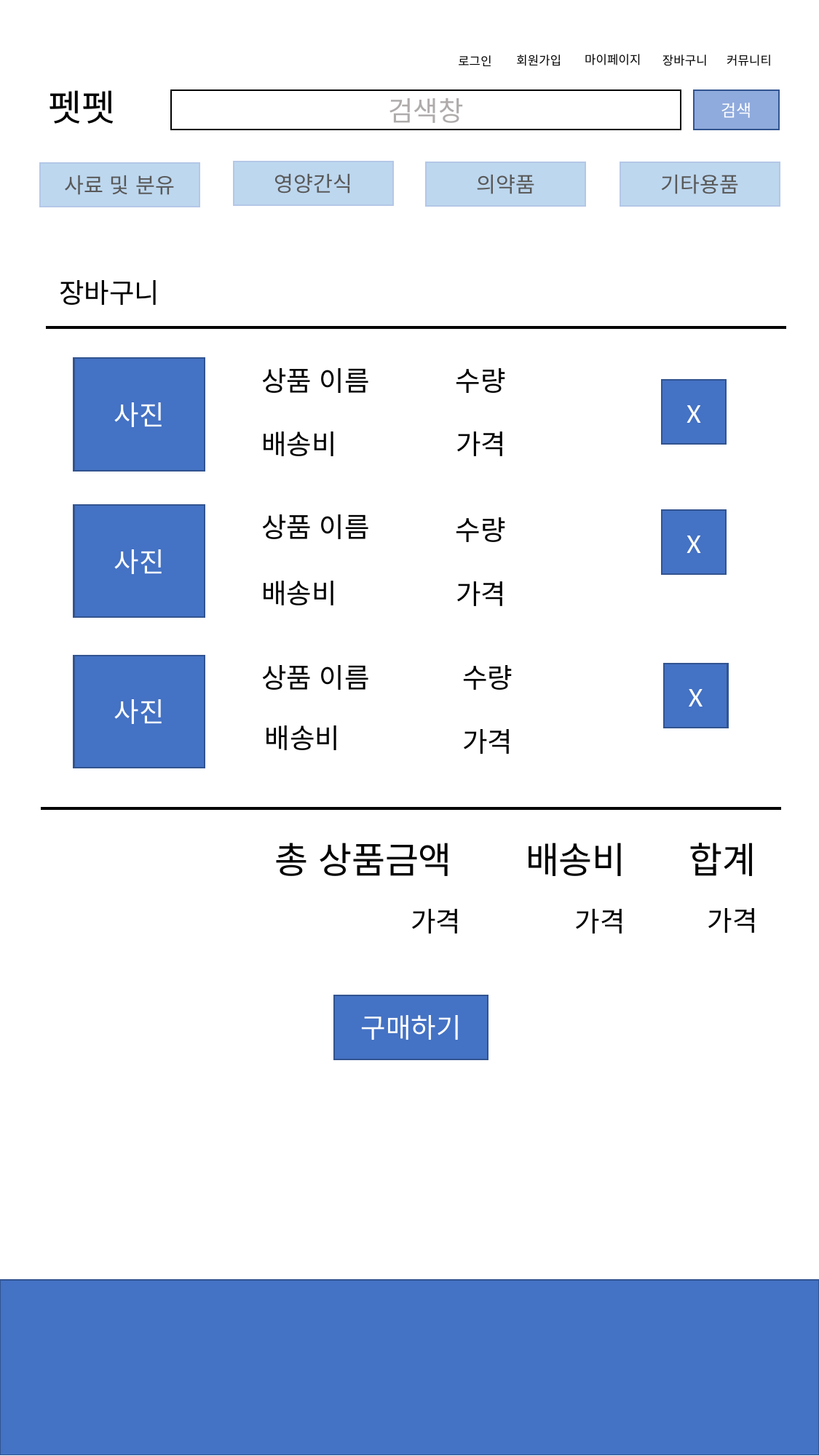

마이페이지
장바구니
커뮤니티
회원가입
로그인
펫펫
검색창
검색
영양간식
의약품
기타용품
사료 및 분유
장바구니
사진
상품 이름
수량
X
배송비
가격
사진
상품 이름
수량
X
배송비
가격
사진
상품 이름
수량
X
배송비
가격
총 상품금액
배송비
합계
가격
가격
가격
구매하기